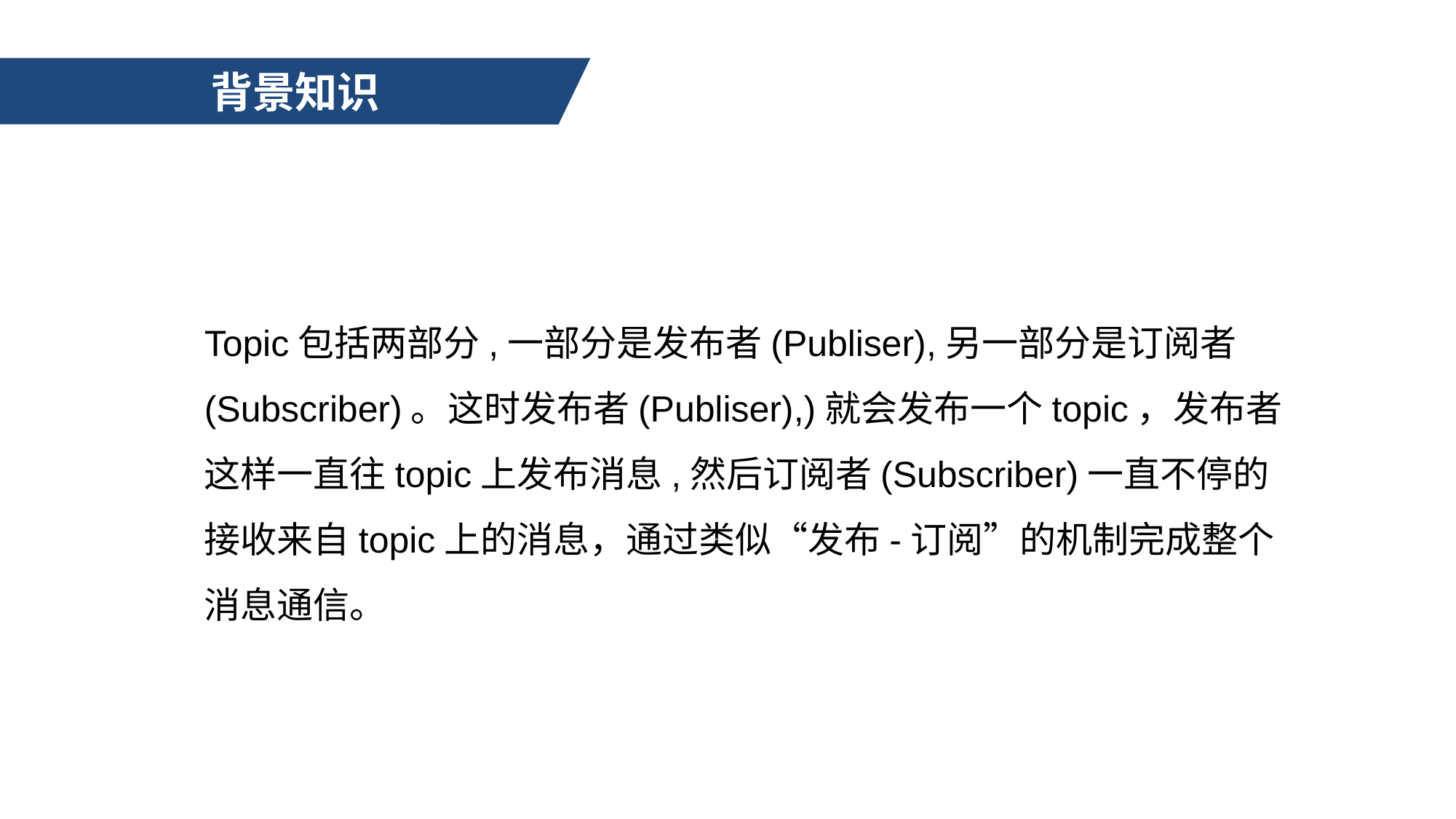

背景知识
Topic包括两部分,一部分是发布者(Publiser),另一部分是订阅者(Subscriber)。这时发布者(Publiser),)就会发布一个topic，发布者这样一直往topic上发布消息,然后订阅者(Subscriber)一直不停的接收来自topic上的消息，通过类似“发布-订阅”的机制完成整个消息通信。